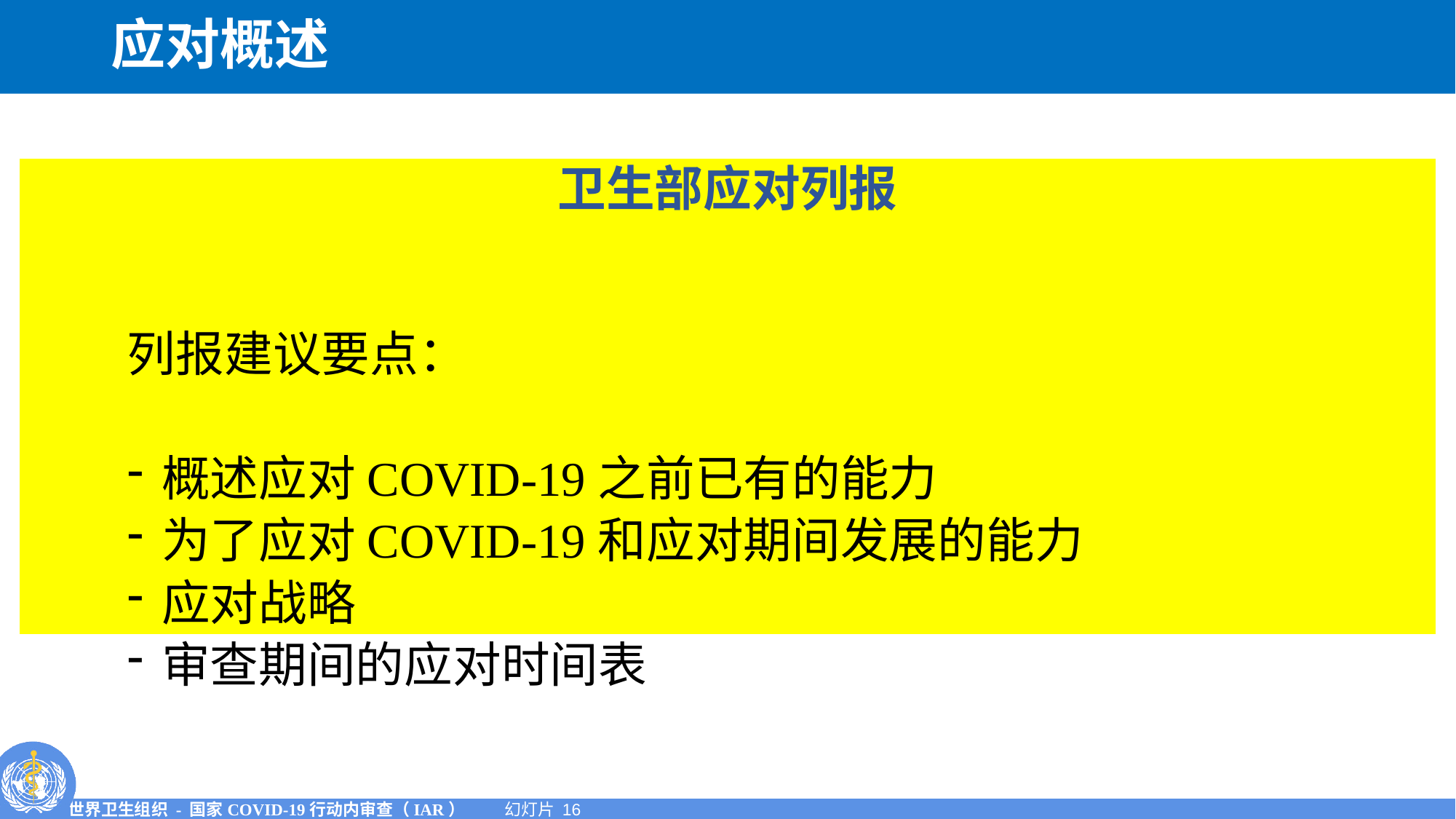

# 应对概述
卫生部应对列报
列报建议要点：

概述应对COVID-19之前已有的能力
为了应对COVID-19和应对期间发展的能力
应对战略
审查期间的应对时间表